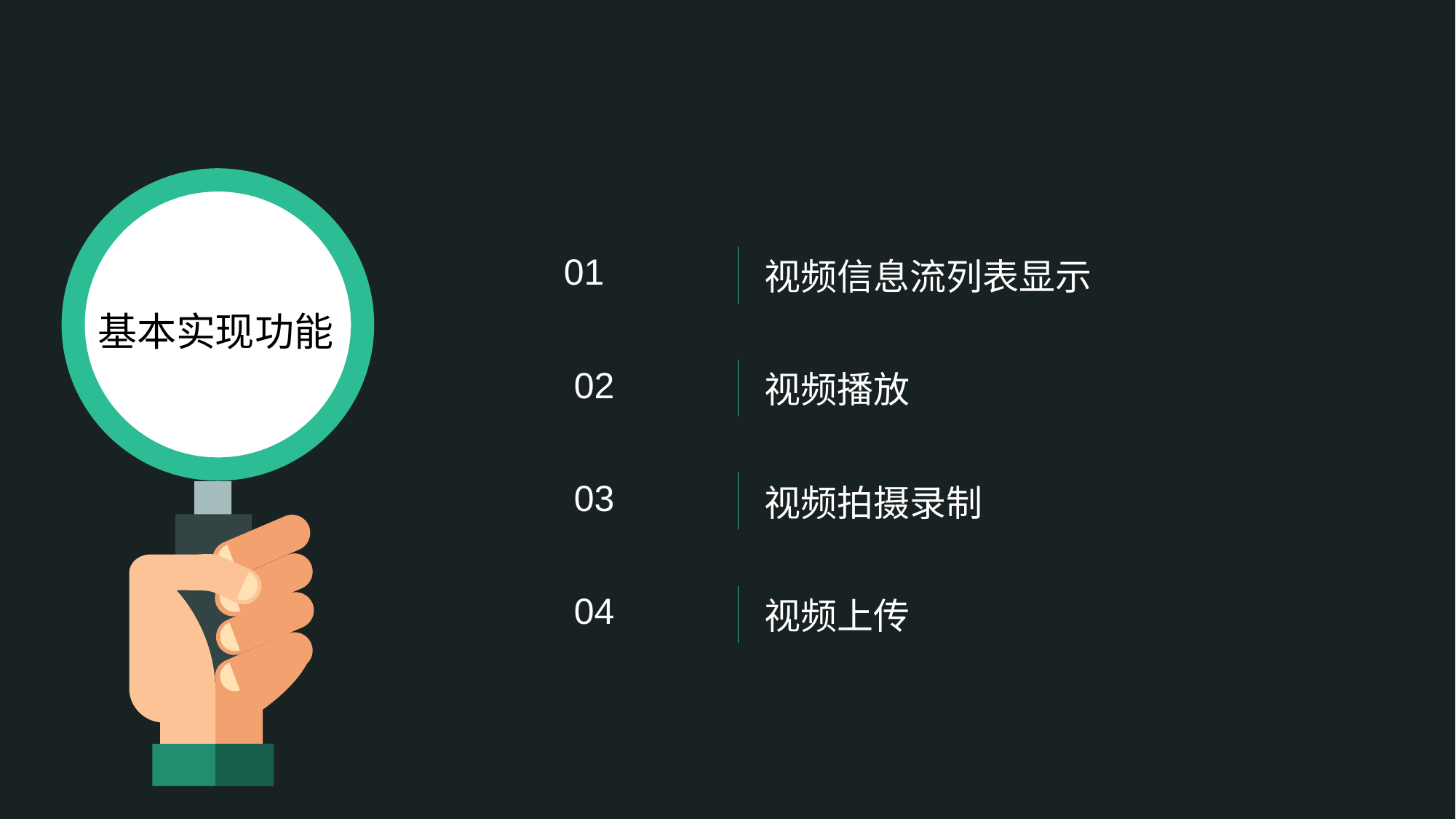

基本实现功能

视频信息流列表显示
01
视频播放
 02
视频拍摄录制
 03
视频上传
 04